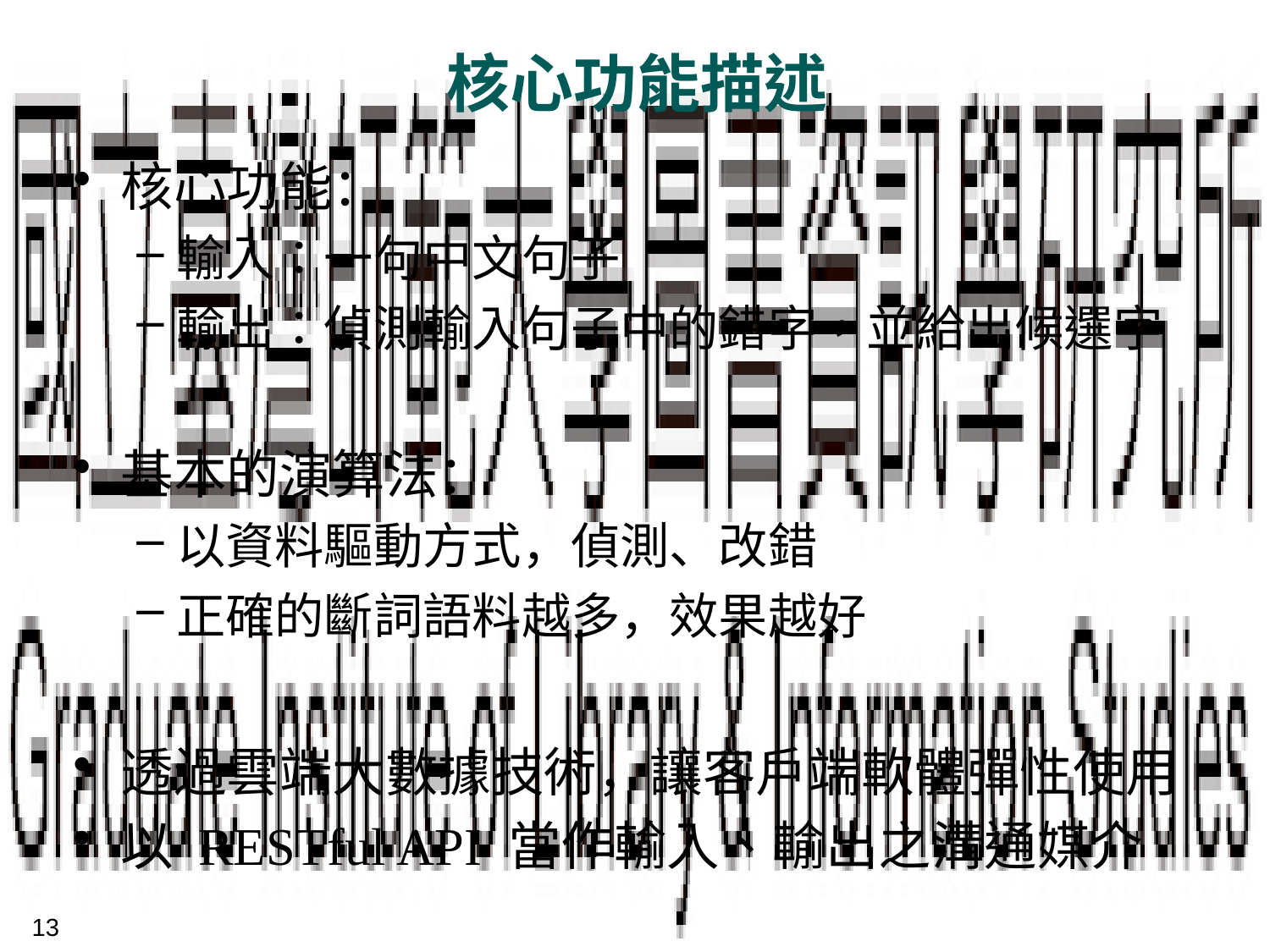

# 核心功能描述
核心功能：
輸入：一句中文句子
輸出：偵測輸入句子中的錯字，並給出候選字

基本的演算法：
以資料驅動方式，偵測、改錯
正確的斷詞語料越多，效果越好

透過雲端大數據技術，讓客戶端軟體彈性使用
以 RESTful API 當作輸入、輸出之溝通媒介
13